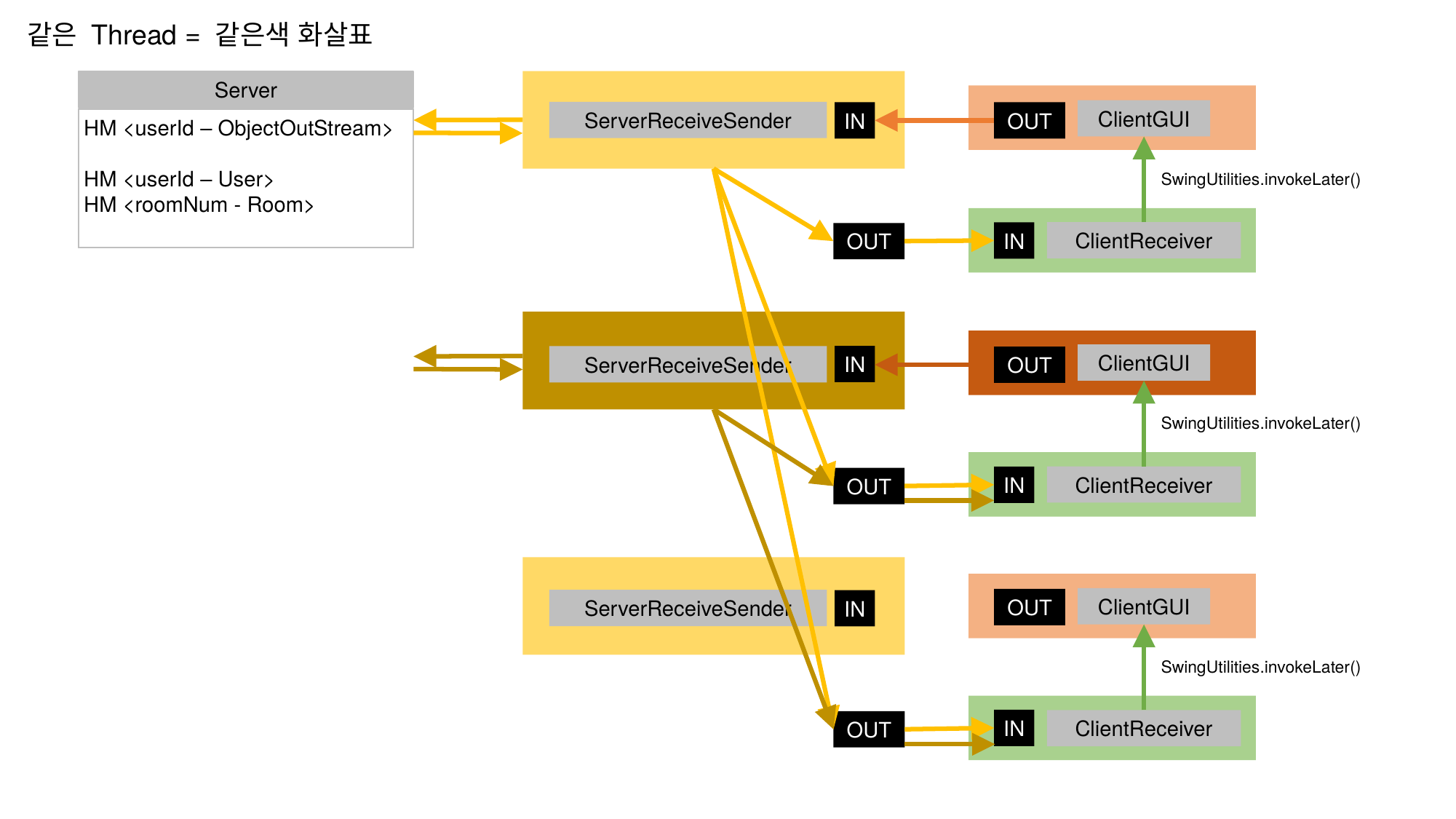

같은 Thread = 같은색 화살표

Server

ClientGUI
ServerReceiveSender
IN
OUT
HM <userId – ObjectOutStream>

HM <userId – User>
HM <roomNum - Room>

SwingUtilities.invokeLater()

IN
ClientReceiver
OUT

ClientGUI
IN
ServerReceiveSender
OUT
SwingUtilities.invokeLater()

IN
ClientReceiver
OUT

ClientGUI
OUT
ServerReceiveSender
IN
SwingUtilities.invokeLater()

IN
ClientReceiver
OUT